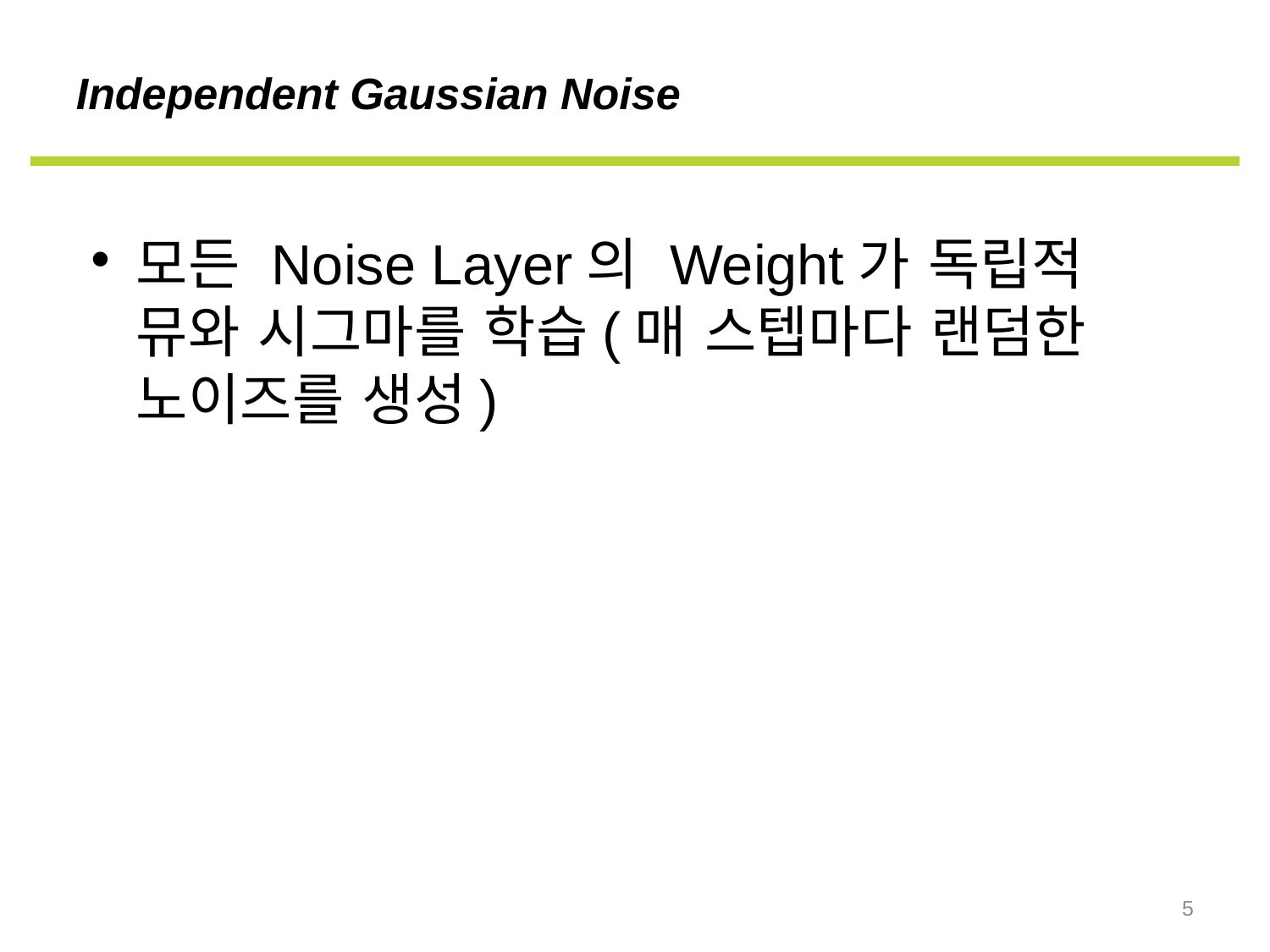

Independent Gaussian Noise
모든 Noise Layer의 Weight가 독립적 뮤와 시그마를 학습(매 스텝마다 랜덤한 노이즈를 생성)

5